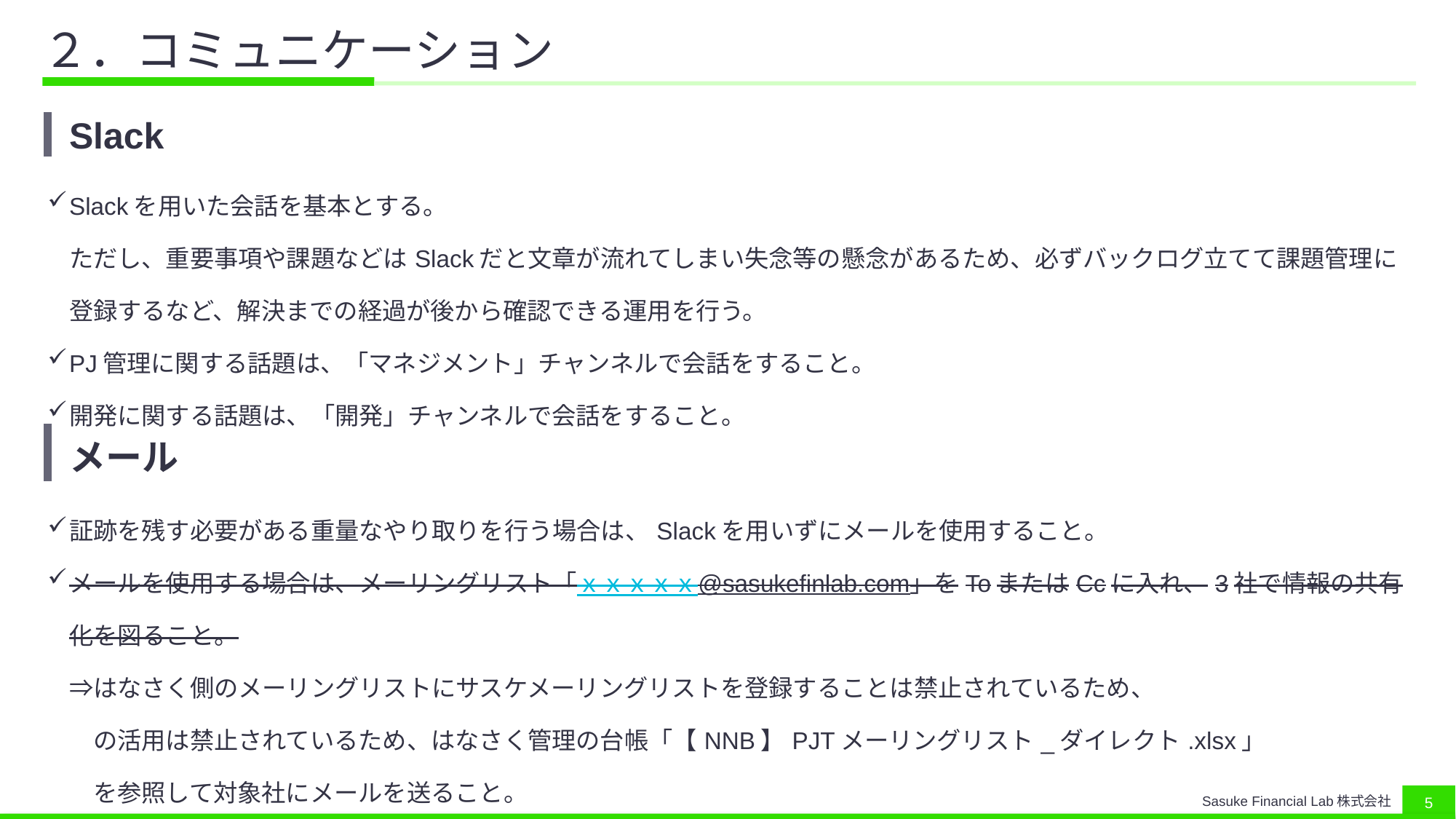

# ２．コミュニケーション
| Slack |
| --- |
| Slackを用いた会話を基本とする。 ただし、重要事項や課題などはSlackだと文章が流れてしまい失念等の懸念があるため、必ずバックログ立てて課題管理に登録するなど、解決までの経過が後から確認できる運用を行う。 PJ管理に関する話題は、「マネジメント」チャンネルで会話をすること。 開発に関する話題は、「開発」チャンネルで会話をすること。 |
| メール |
| --- |
| 証跡を残す必要がある重量なやり取りを行う場合は、Slackを用いずにメールを使用すること。 メールを使用する場合は、メーリングリスト「ｘｘｘｘｘ@sasukefinlab.com」をToまたはCcに入れ、3社で情報の共有化を図ること。 ⇒はなさく側のメーリングリストにサスケメーリングリストを登録することは禁止されているため、 　の活用は禁止されているため、はなさく管理の台帳「【NNB】PJTメーリングリスト\_ダイレクト.xlsx」 　を参照して対象社にメールを送ること。 |
5
Sasuke Financial Lab株式会社